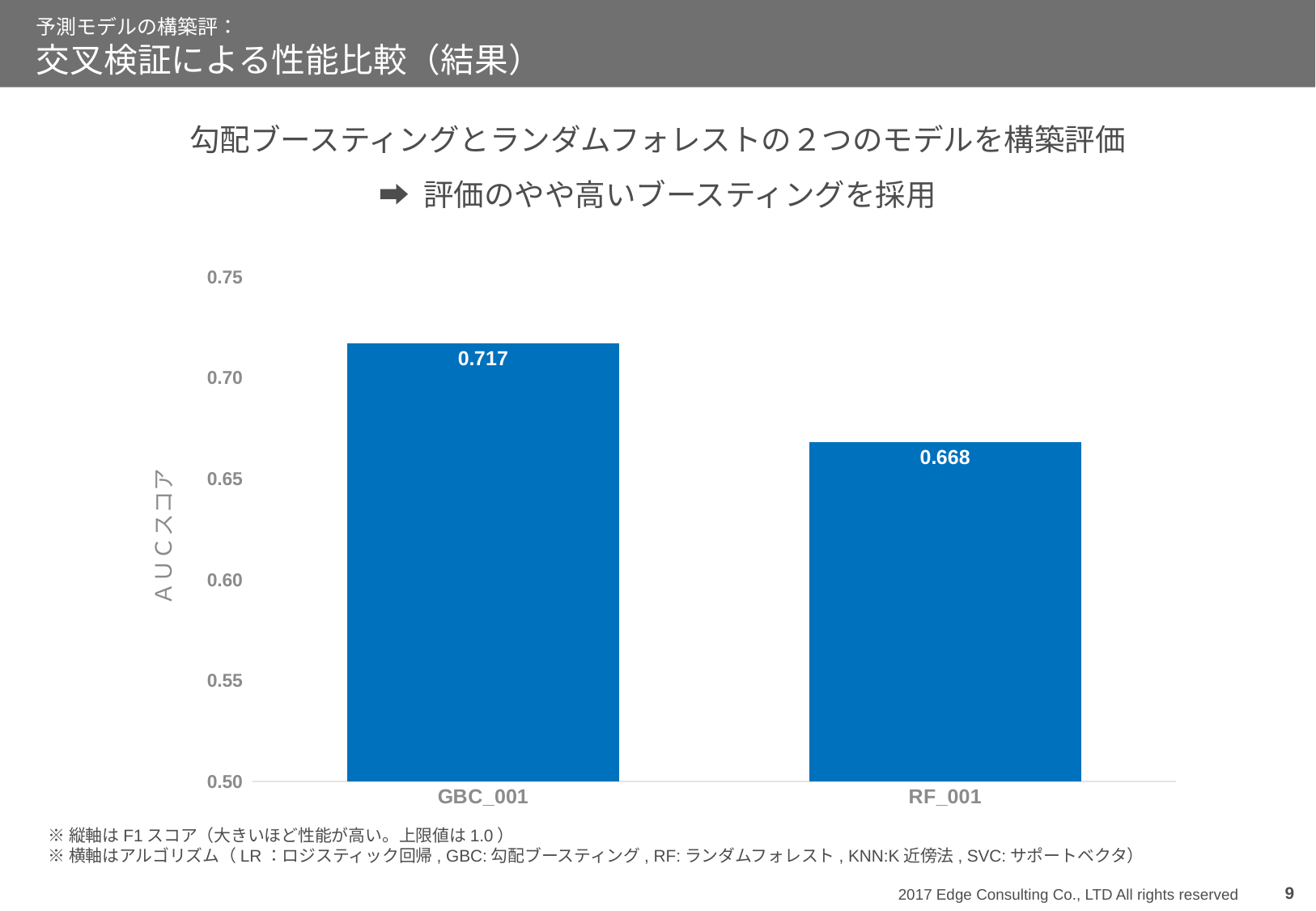

# 予測モデルの構築評： 交叉検証による性能比較（結果）
勾配ブースティングとランダムフォレストの２つのモデルを構築評価
➡ 評価のやや高いブースティングを採用

### Chart

| Category | CVスコア |
|---|---|
| GBC_001 | 0.717 |
| RF_001 | 0.668 |
※縦軸はF1スコア（大きいほど性能が高い。上限値は1.0）
※横軸はアルゴリズム（LR：ロジスティック回帰, GBC:勾配ブースティング, RF:ランダムフォレスト, KNN:K近傍法, SVC:サポートベクタ）
9